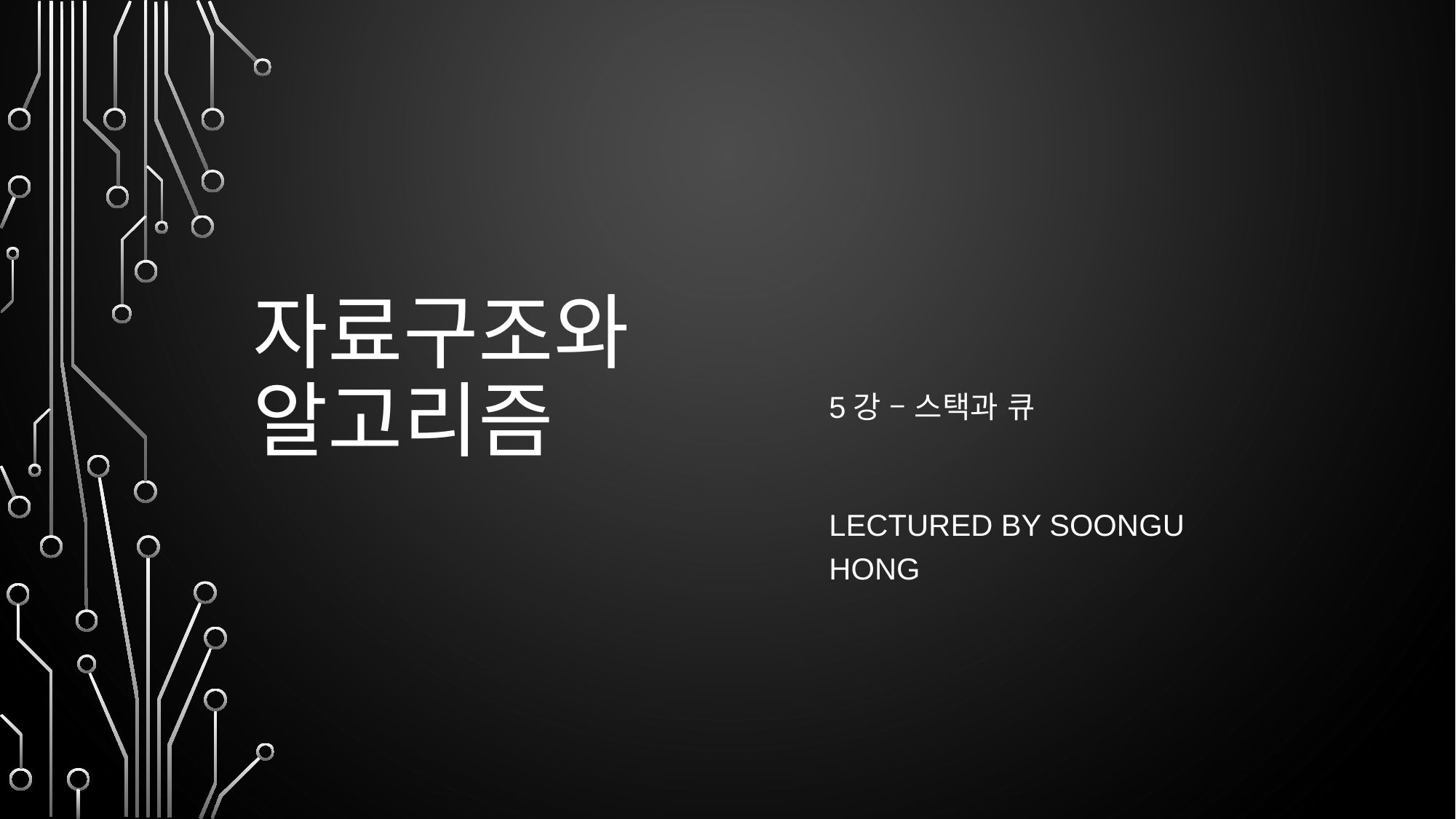

# 자료구조와 알고리즘

5강 – 스택과 큐

Lectured by Soongu Hong